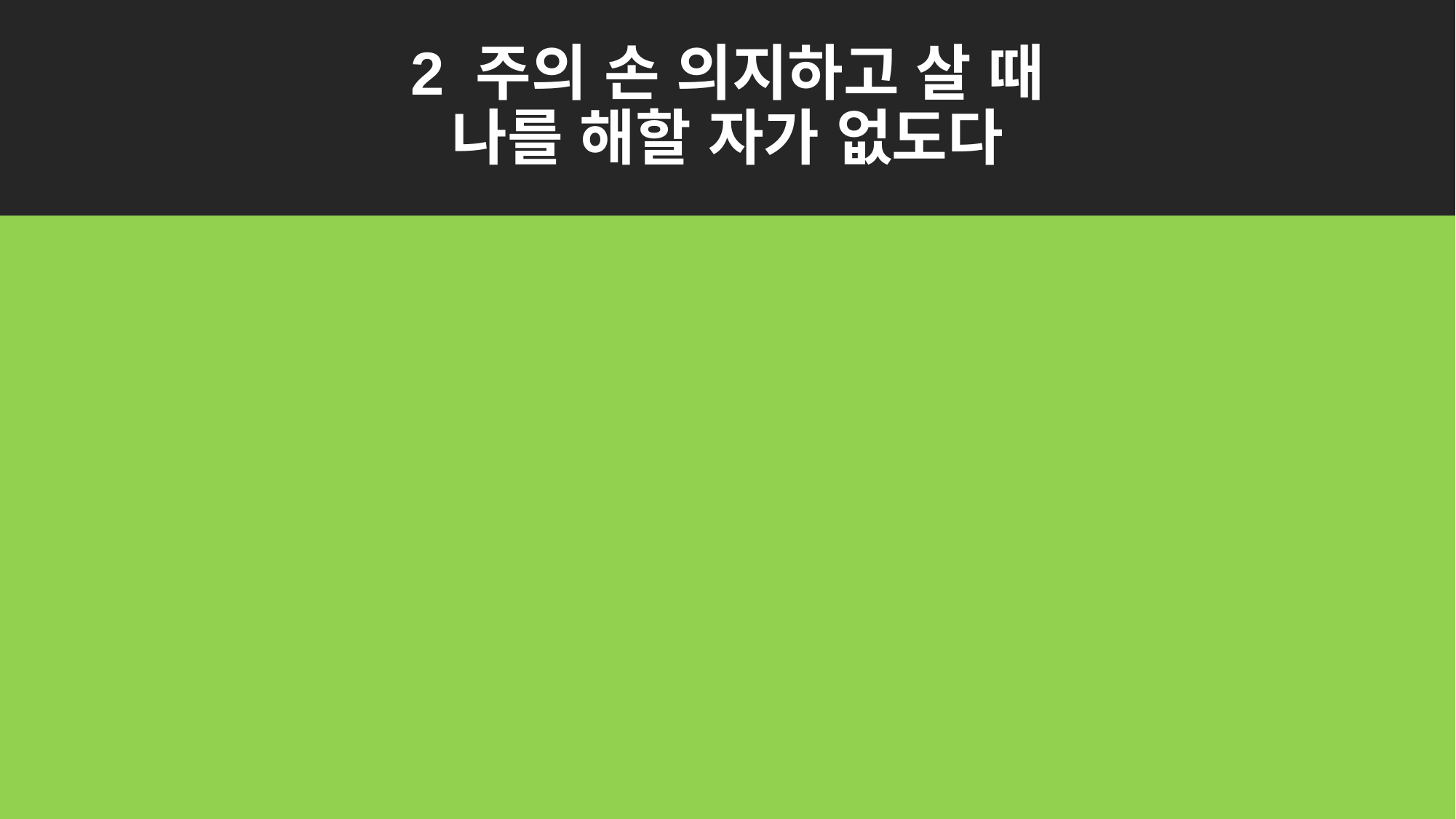

# 2 주의 손 의지하고 살 때 나를 해할 자가 없도다